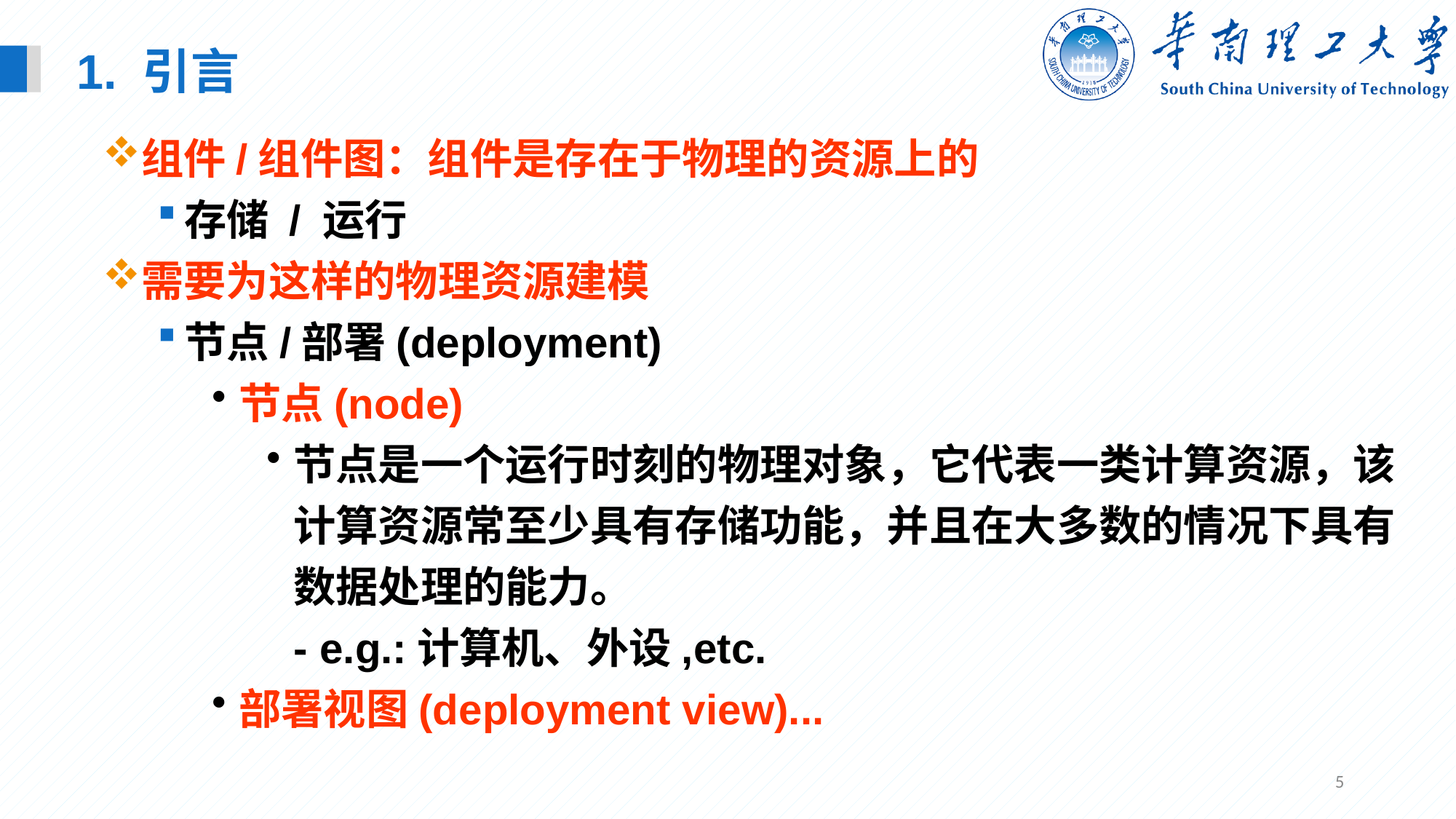

1. 引言
组件/组件图：组件是存在于物理的资源上的
存储 / 运行
需要为这样的物理资源建模
节点/部署(deployment)
节点(node)
节点是一个运行时刻的物理对象，它代表一类计算资源，该计算资源常至少具有存储功能，并且在大多数的情况下具有数据处理的能力。
- e.g.:计算机、外设,etc.
部署视图(deployment view)...
5